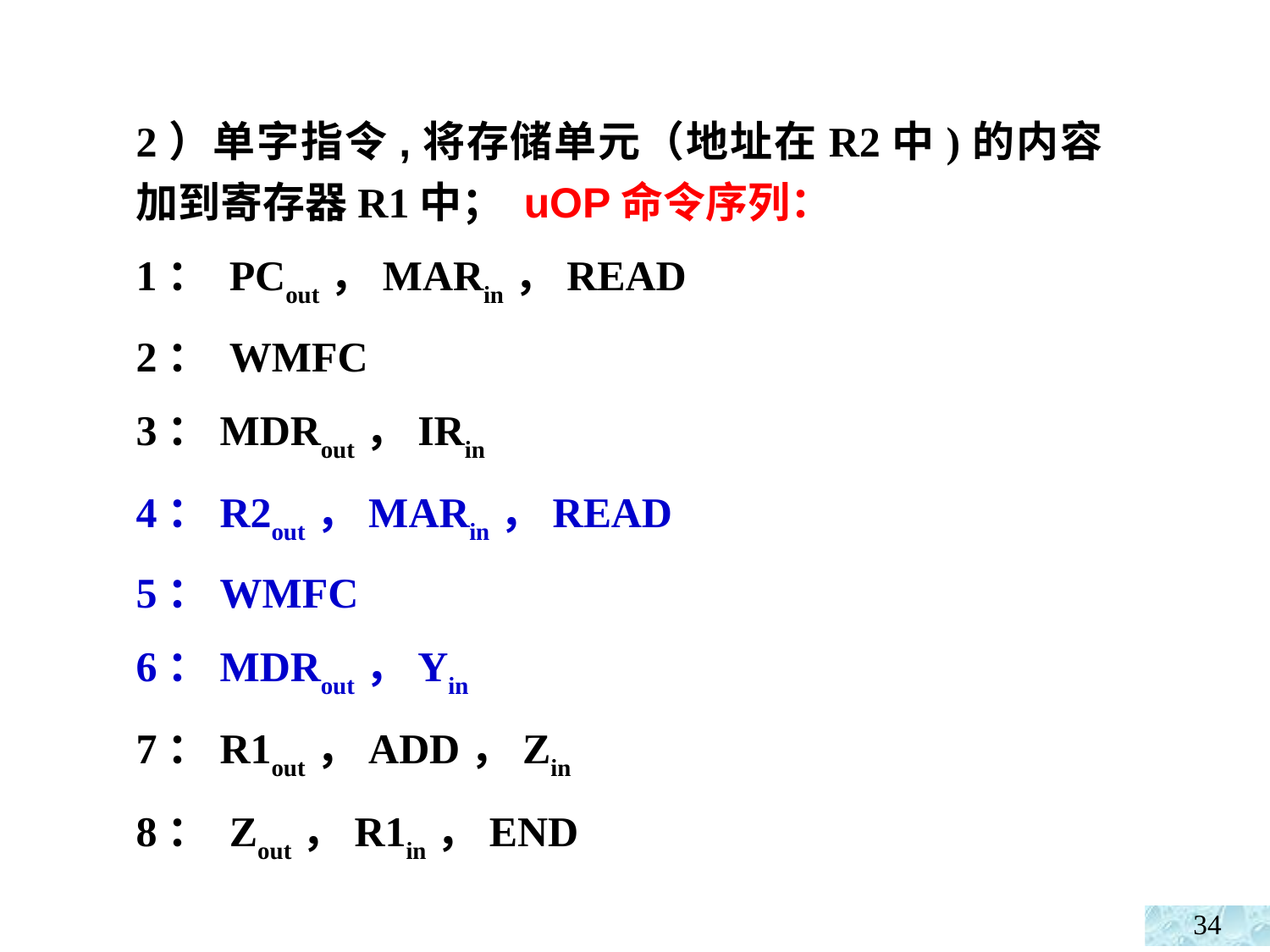

2）单字指令,将存储单元（地址在R2中)的内容加到寄存器R1中； uOP命令序列：
1： PCout，MARin，READ
2： WMFC
3：MDRout，IRin
4：R2out，MARin，READ
5：WMFC
6：MDRout，Yin
7：R1out，ADD，Zin
8： Zout，R1in，END
34